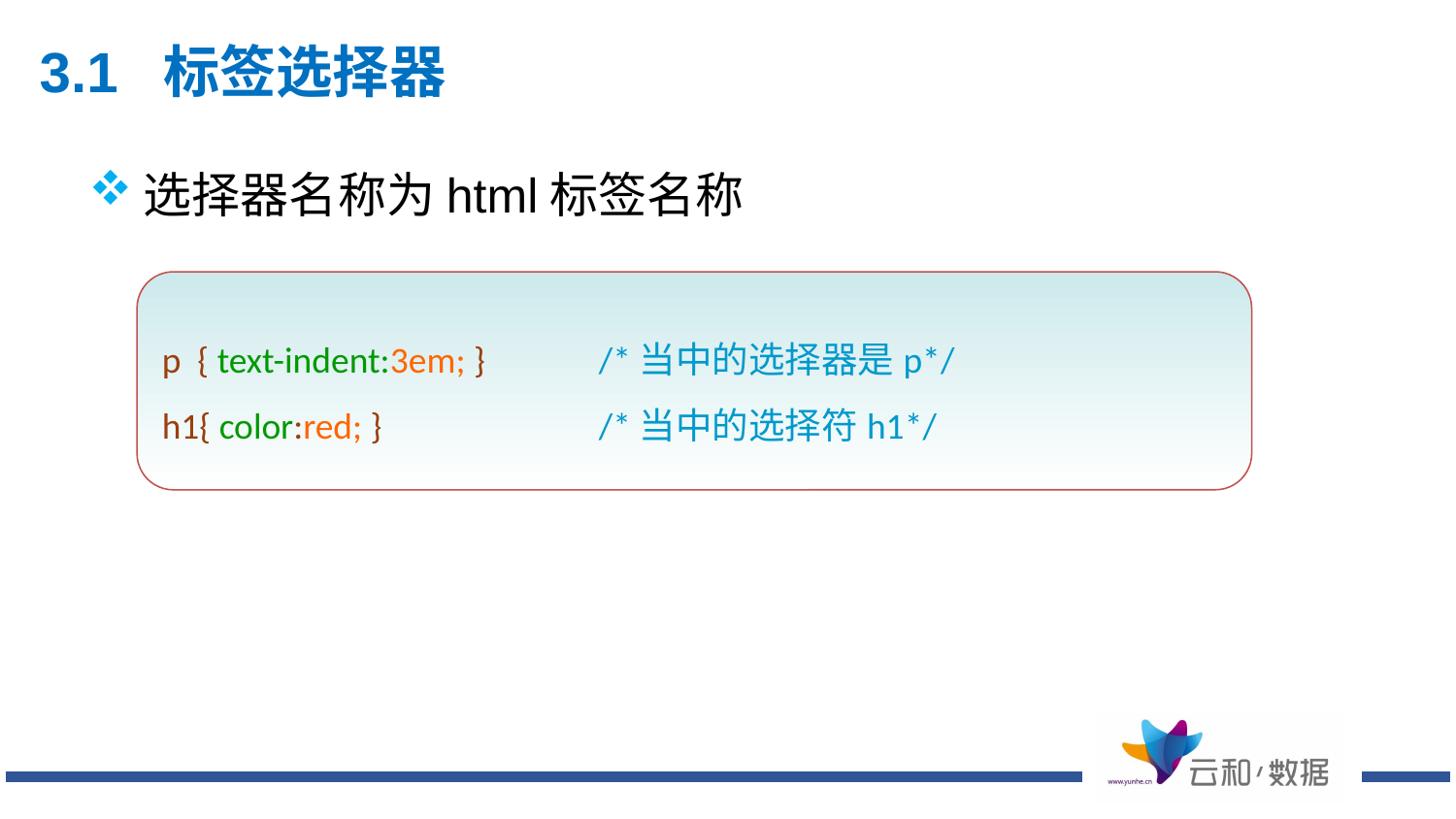

# 3.1  标签选择器
选择器名称为html标签名称
p  { text-indent:3em; }	/*当中的选择器是p*/
h1{ color:red; }		/*当中的选择符h1*/
16